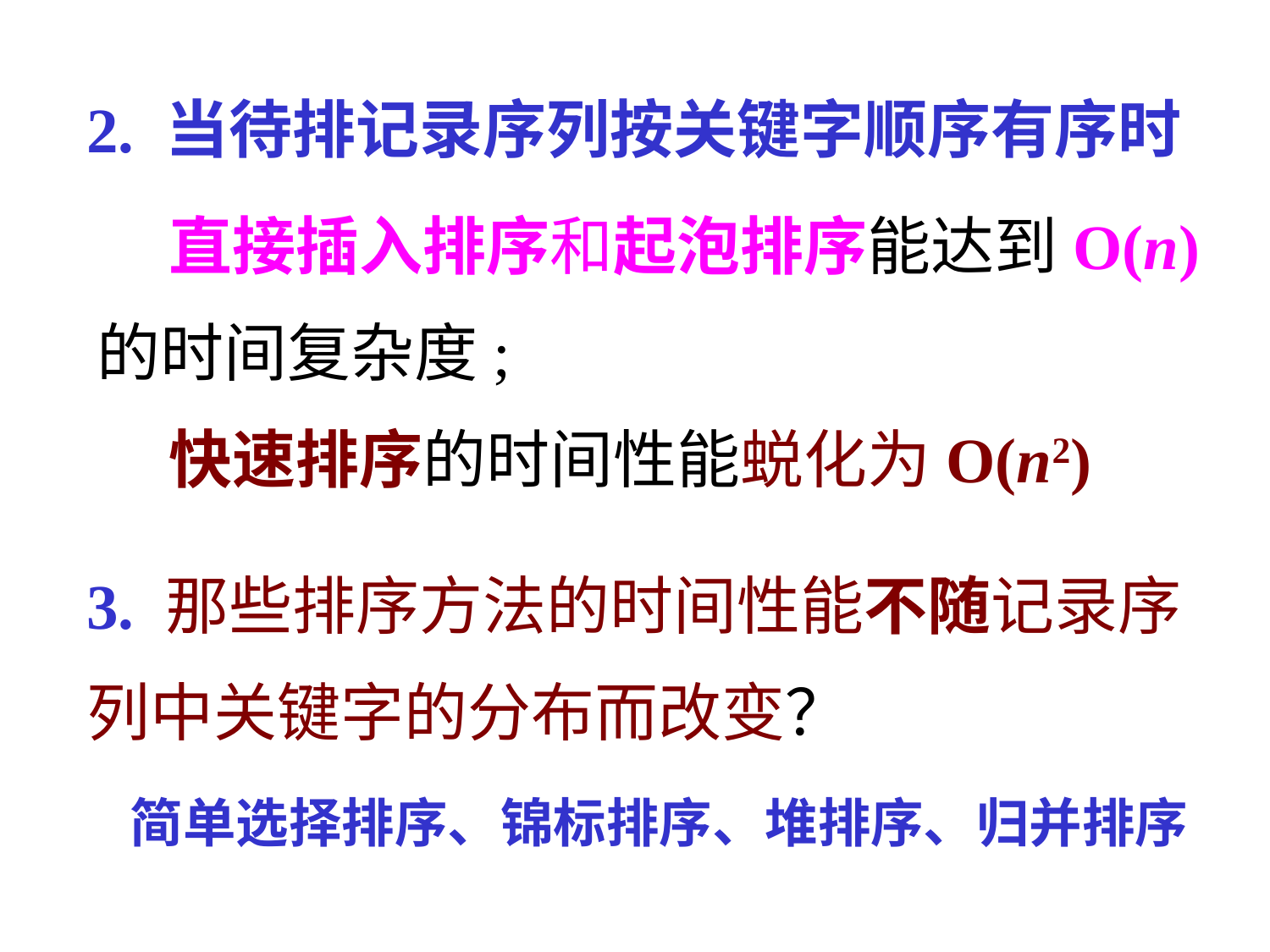

2. 当待排记录序列按关键字顺序有序时
    直接插入排序和起泡排序能达到O(n)的时间复杂度;
    快速排序的时间性能蜕化为O(n2)
3. 那些排序方法的时间性能不随记录序列中关键字的分布而改变？
  简单选择排序、锦标排序、堆排序、归并排序